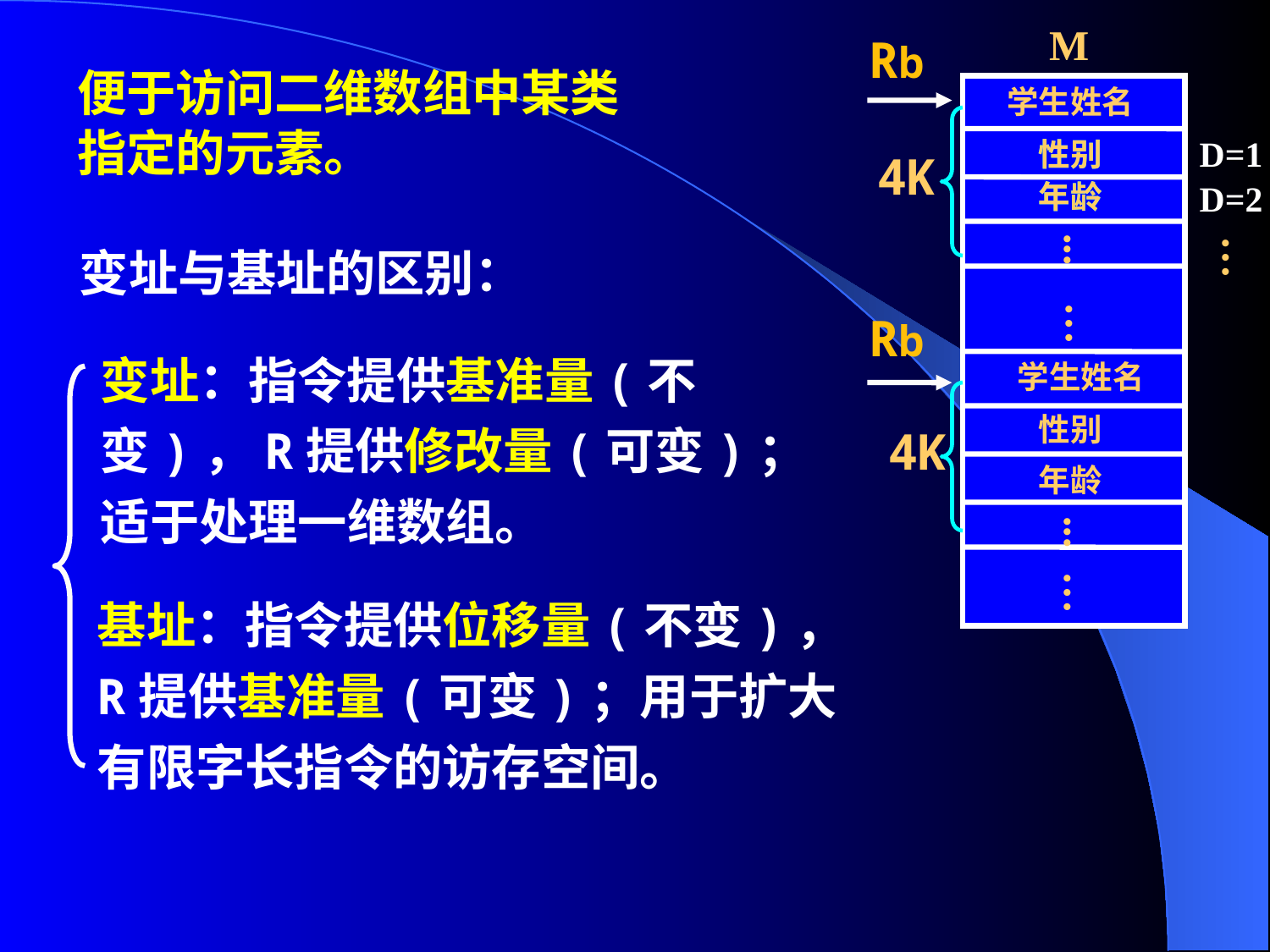

M
Rb

学生姓名

D=1

性别
性别
 4K
D=2
年龄
年龄

...
…

…
Rb
学生姓名

性别

 4K

年龄

...

…
便于访问二维数组中某类
指定的元素。
变址与基址的区别：
变址：指令提供基准量(不变)，R提供修改量(可变)；适于处理一维数组。

基址：指令提供位移量(不变)，R提供基准量(可变)；用于扩大有限字长指令的访存空间。